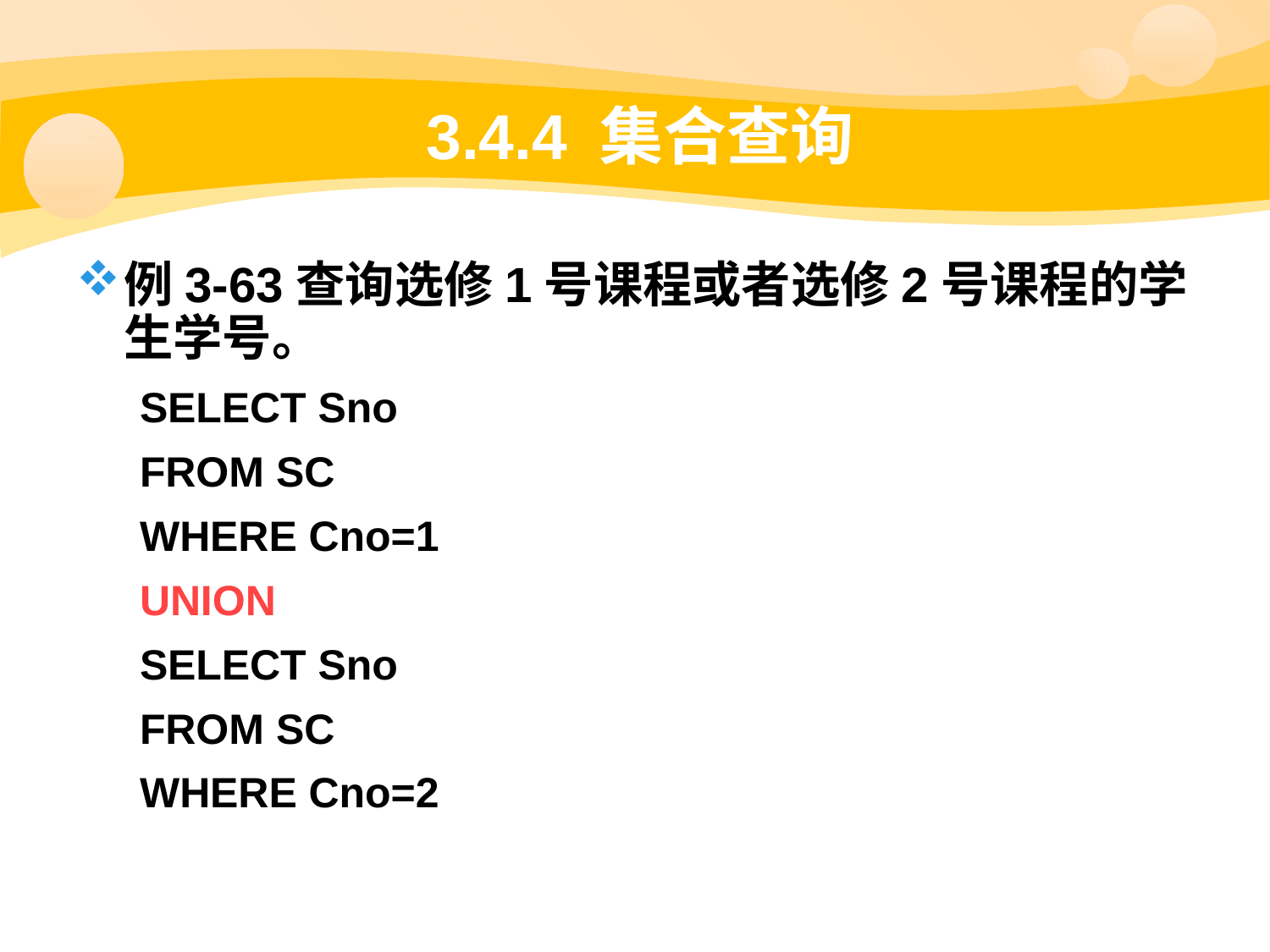

# 3.4.4 集合查询
例3-63查询选修1号课程或者选修2号课程的学生学号。
SELECT Sno
FROM SC
WHERE Cno=1
UNION
SELECT Sno
FROM SC
WHERE Cno=2